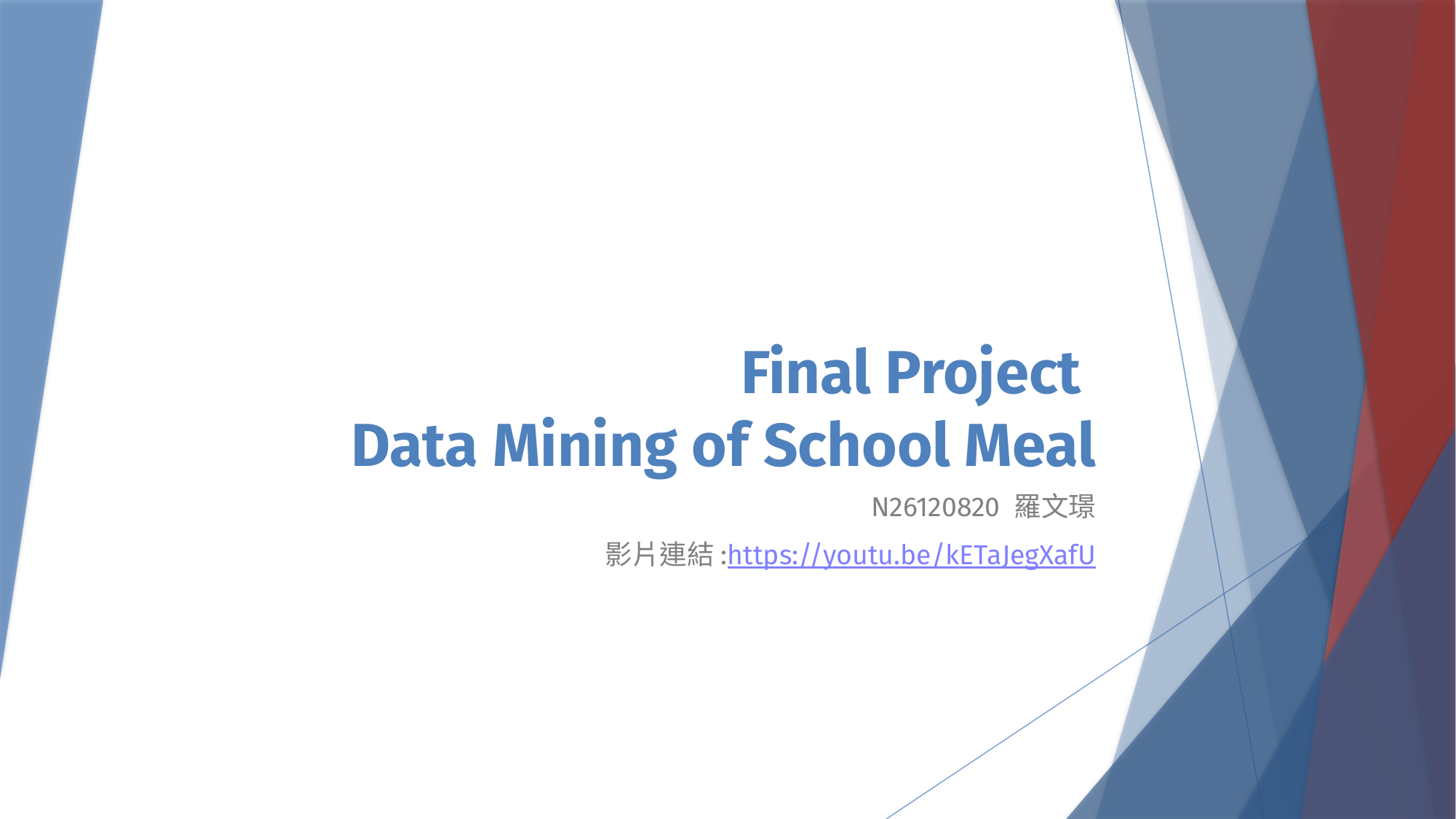

# Final Project Data Mining of School Meal
N26120820 羅文璟
影片連結:https://youtu.be/kETaJegXafU